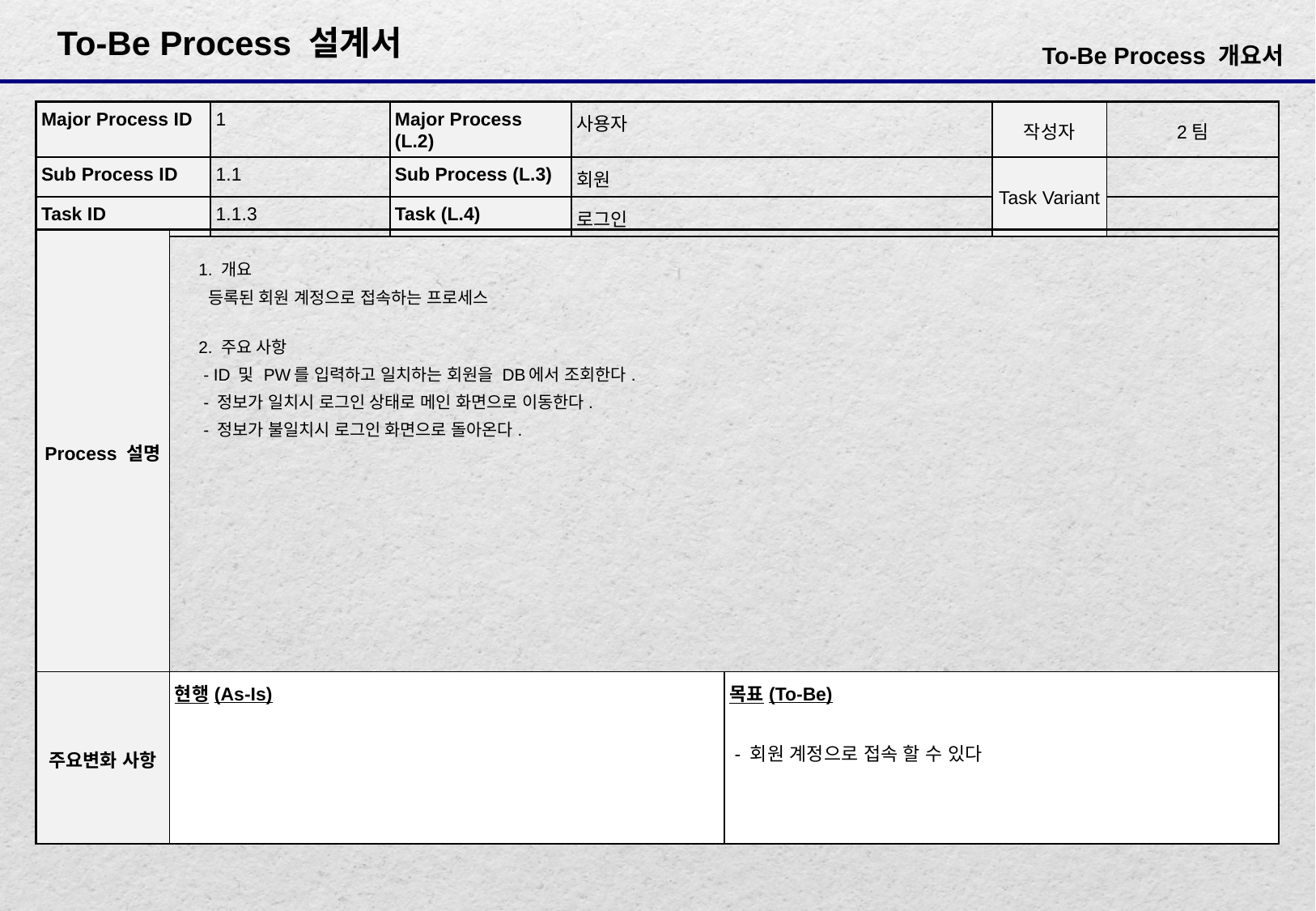

| Major Process ID | 1 | Major Process (L.2) | 사용자 | 작성자 | 2팀 |
| --- | --- | --- | --- | --- | --- |
| Sub Process ID | 1.1 | Sub Process (L.3) | 회원 | Task Variant |  |
| Task ID | 1.1.3 | Task (L.4) | 로그인 |  |  |
| Process 설명 | 1. 개요 등록된 회원 계정으로 접속하는 프로세스 2. 주요 사항 - ID 및 PW를 입력하고 일치하는 회원을 DB에서 조회한다. - 정보가 일치시 로그인 상태로 메인 화면으로 이동한다. - 정보가 불일치시 로그인 화면으로 돌아온다. |  |
| --- | --- | --- |
| 주요변화 사항 | 현행(As-Is) | 목표(To-Be) - 회원 계정으로 접속 할 수 있다 |